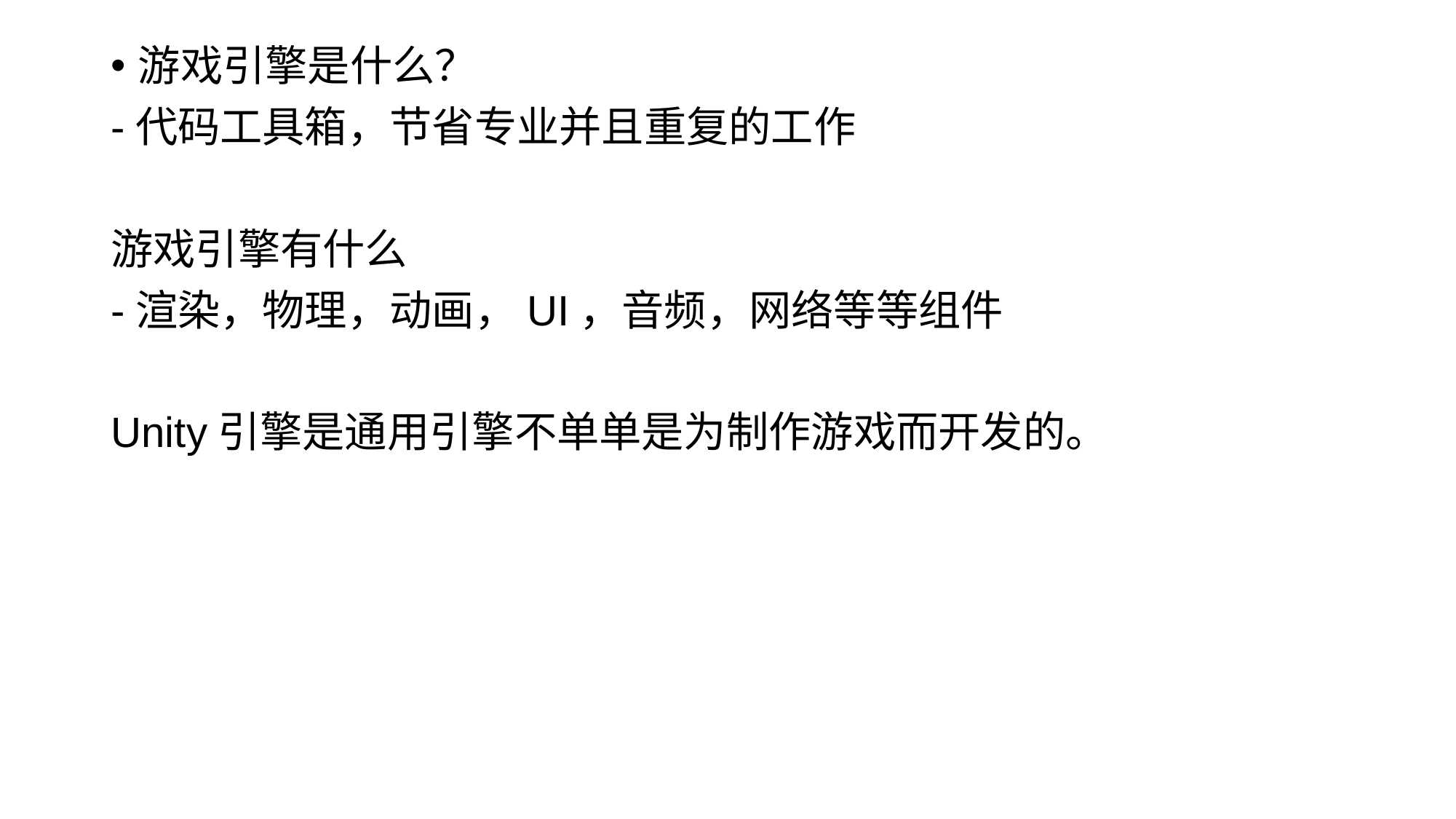

游戏引擎是什么？
-代码工具箱，节省专业并且重复的工作

游戏引擎有什么
-渲染，物理，动画，UI，音频，网络等等组件

Unity引擎是通用引擎不单单是为制作游戏而开发的。